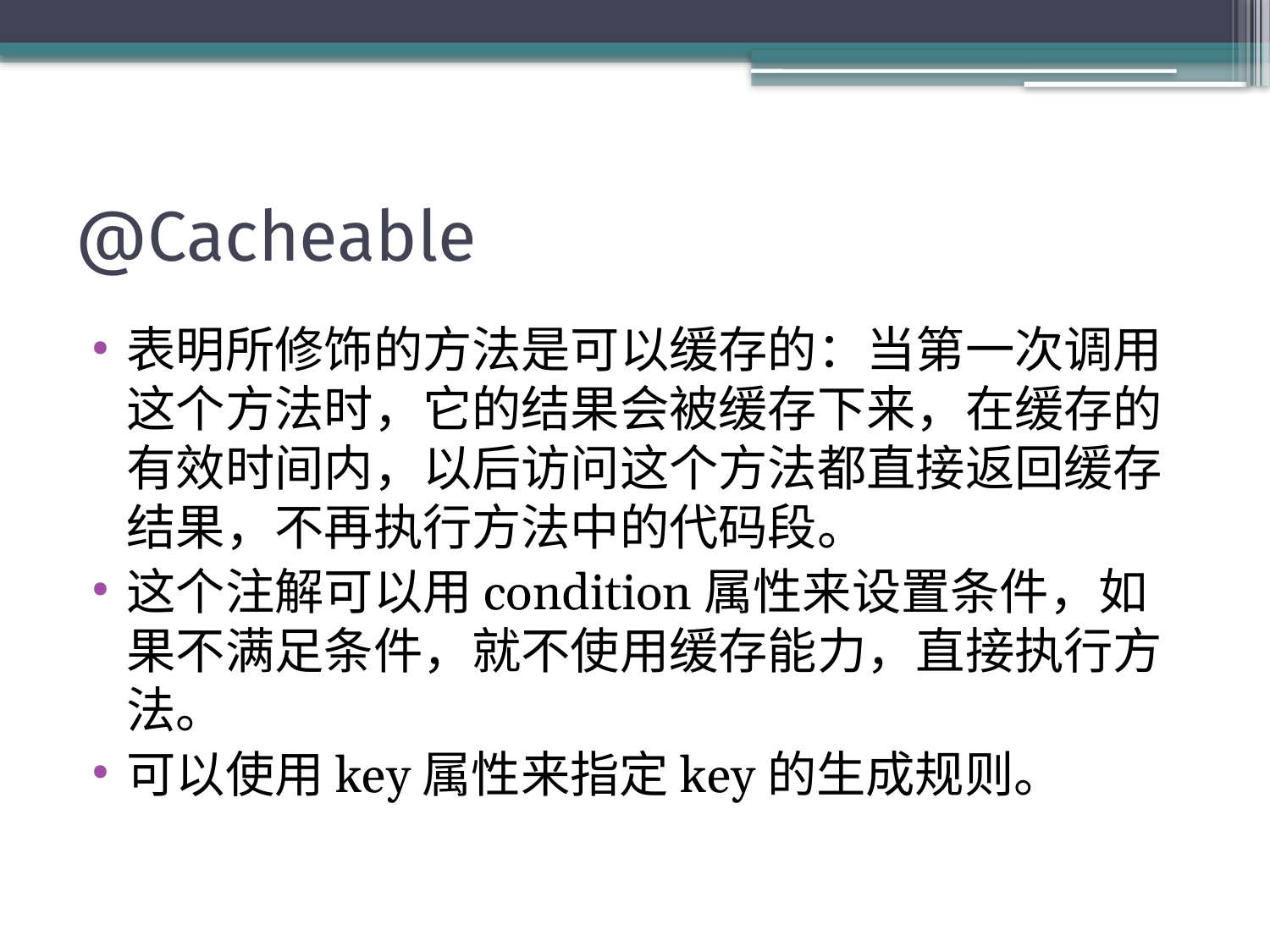

# @Cacheable
表明所修饰的方法是可以缓存的：当第一次调用这个方法时，它的结果会被缓存下来，在缓存的有效时间内，以后访问这个方法都直接返回缓存结果，不再执行方法中的代码段。
这个注解可以用condition属性来设置条件，如果不满足条件，就不使用缓存能力，直接执行方法。
可以使用key属性来指定key的生成规则。